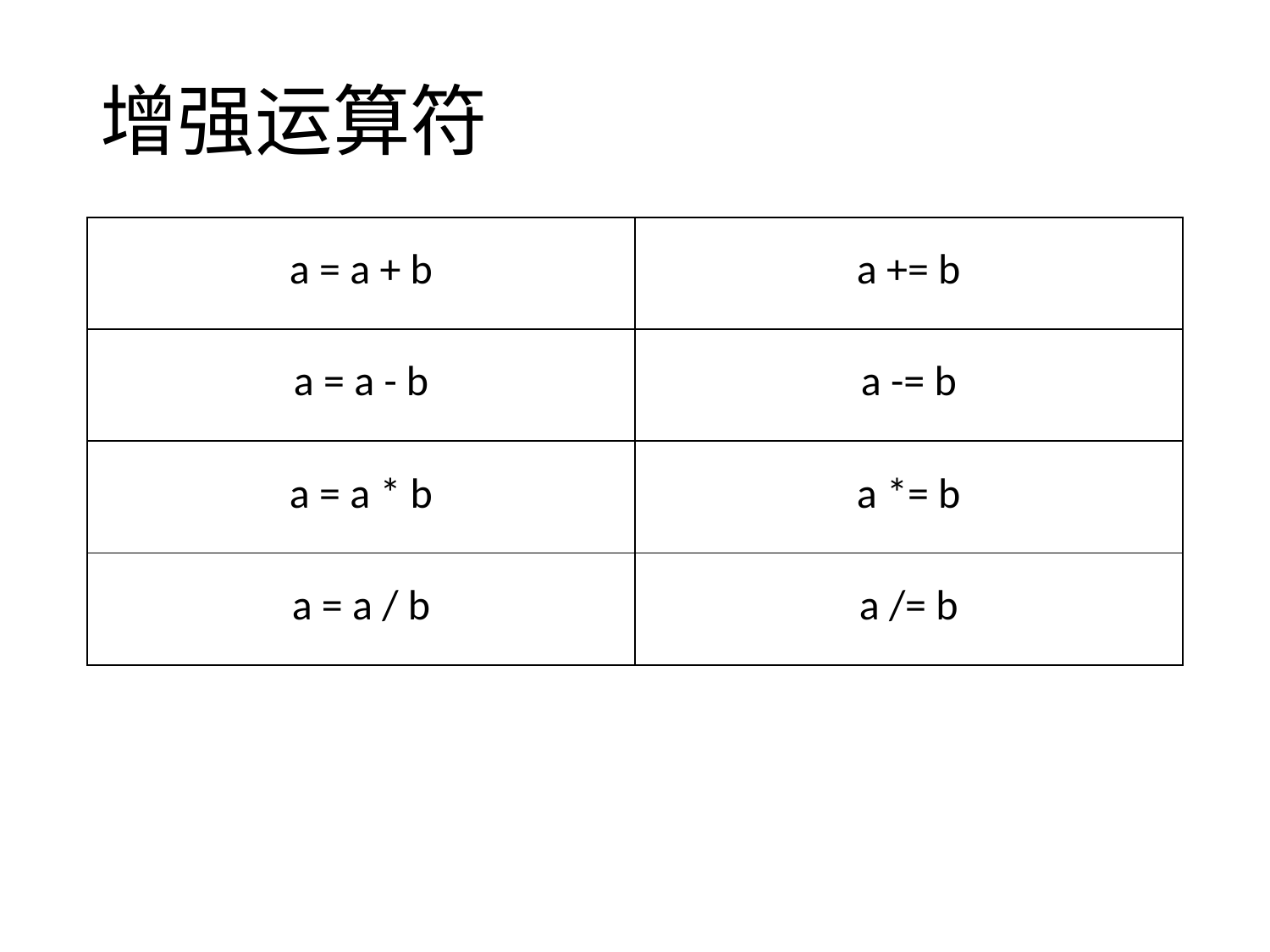

# 增强运算符
| a = a + b | a += b |
| --- | --- |
| a = a - b | a -= b |
| a = a \* b | a \*= b |
| a = a / b | a /= b |